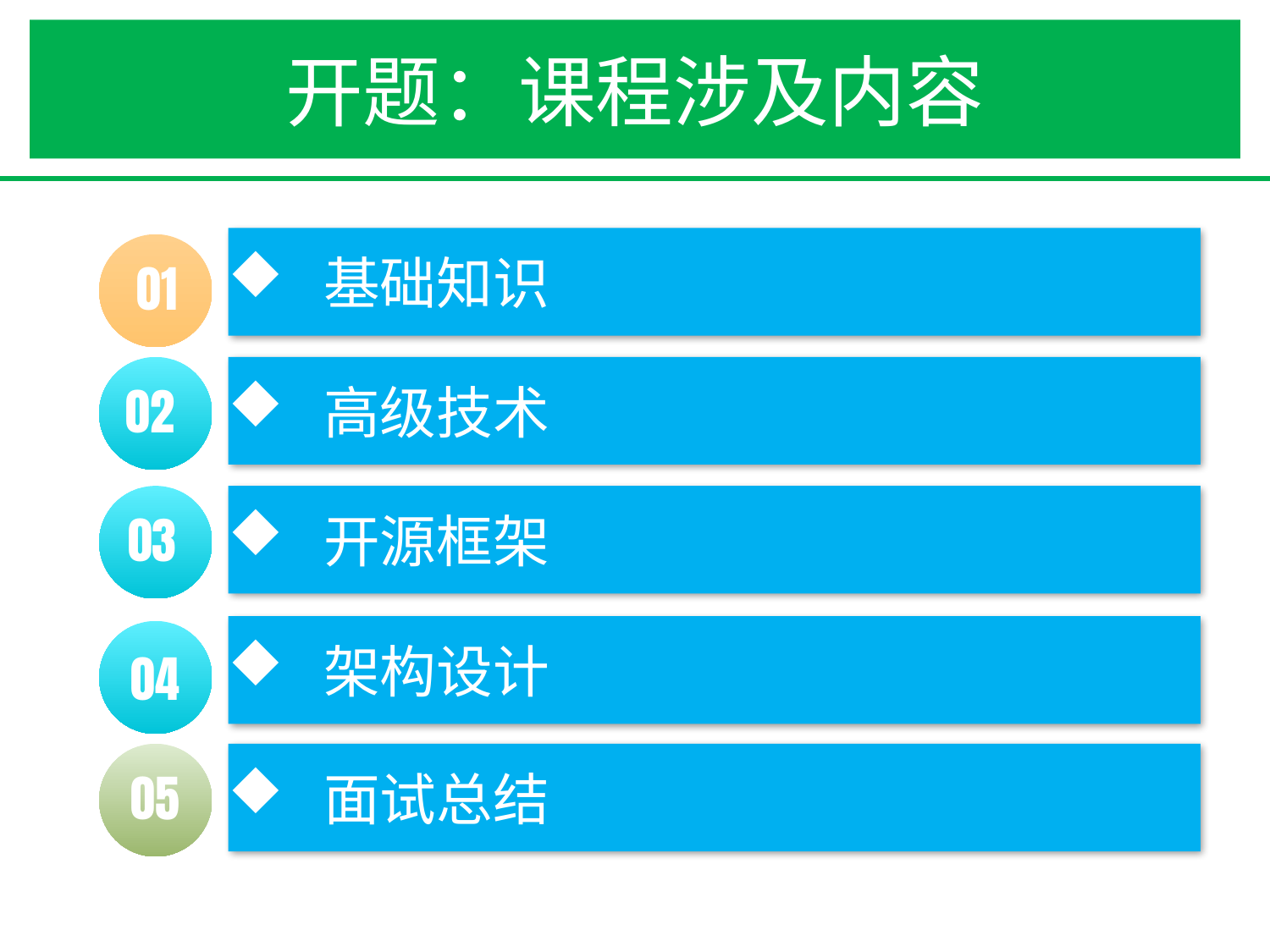

# 开题：课程涉及内容

  基础知识

01

  高级技术
02

  开源框架
03
  架构设计

04

  面试总结
05